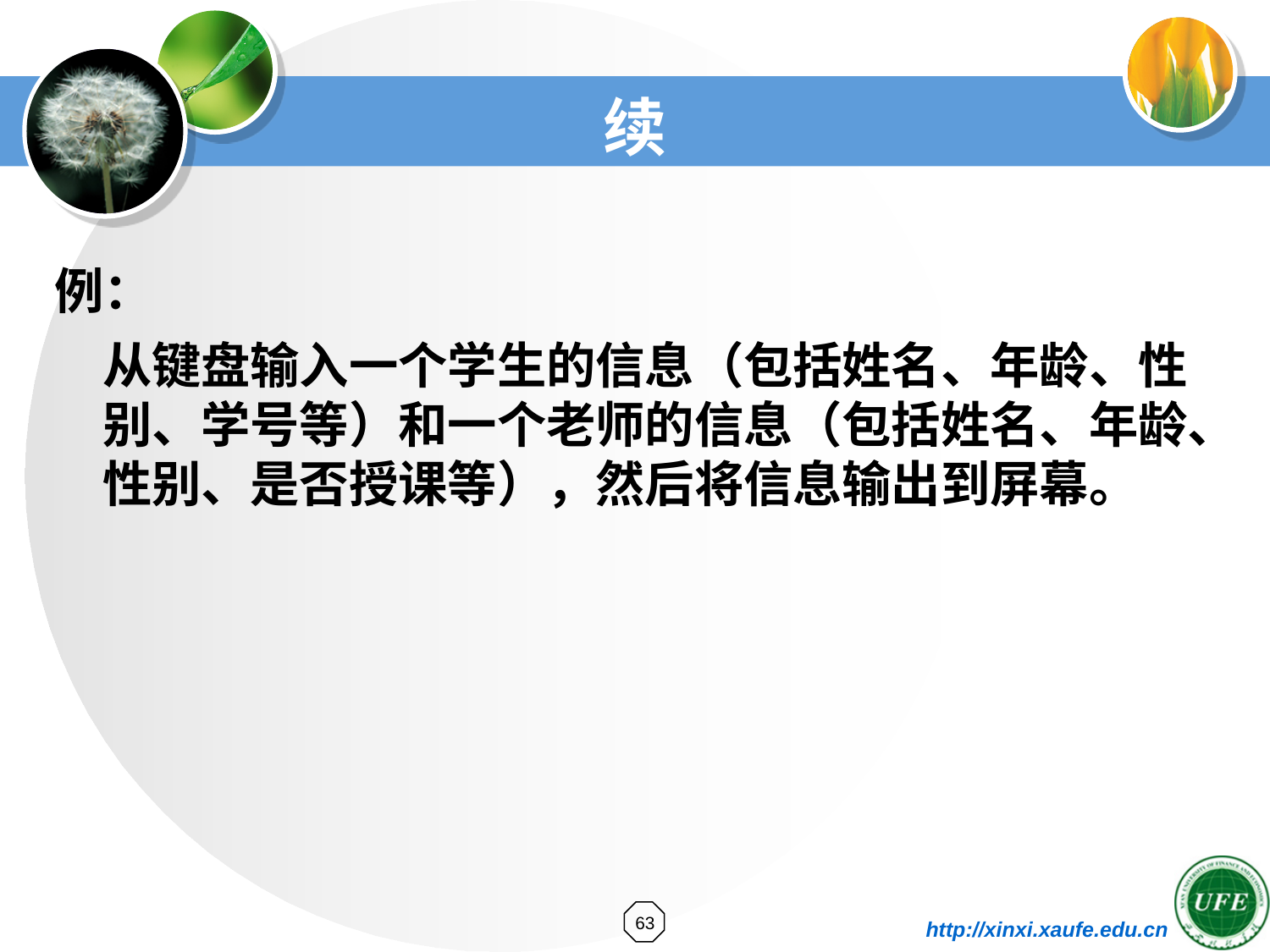

续
例：
	从键盘输入一个学生的信息（包括姓名、年龄、性别、学号等）和一个老师的信息（包括姓名、年龄、性别、是否授课等），然后将信息输出到屏幕。
63
http://xinxi.xaufe.edu.cn